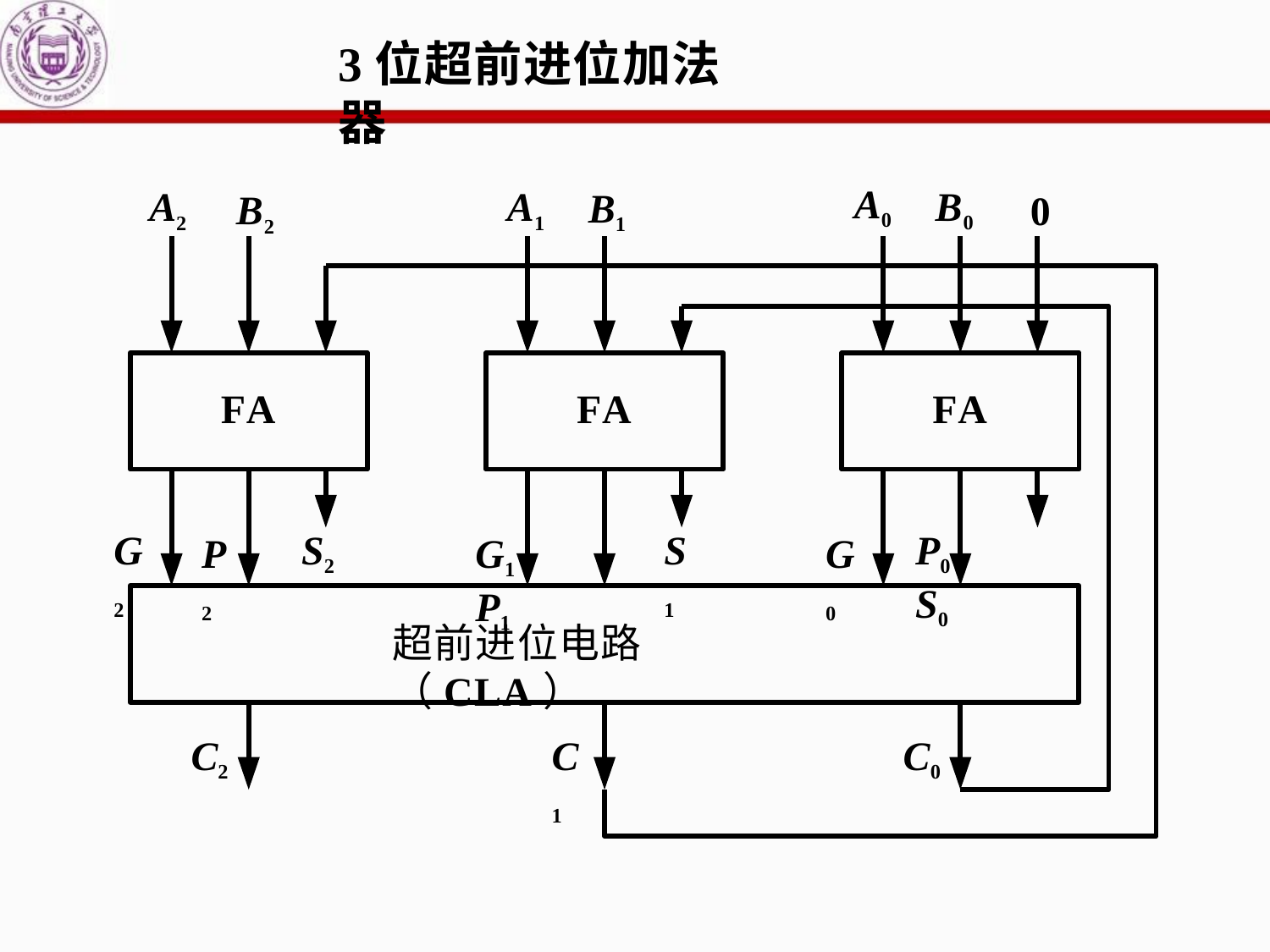

# 3位超前进位加法器
A0
B0
A2
A1
B1
B2
0

FA
FA
FA

G2
S2
S1
P0	S0
P2
G1	P1
G0

超前进位电路（CLA）

C2
C1
C0